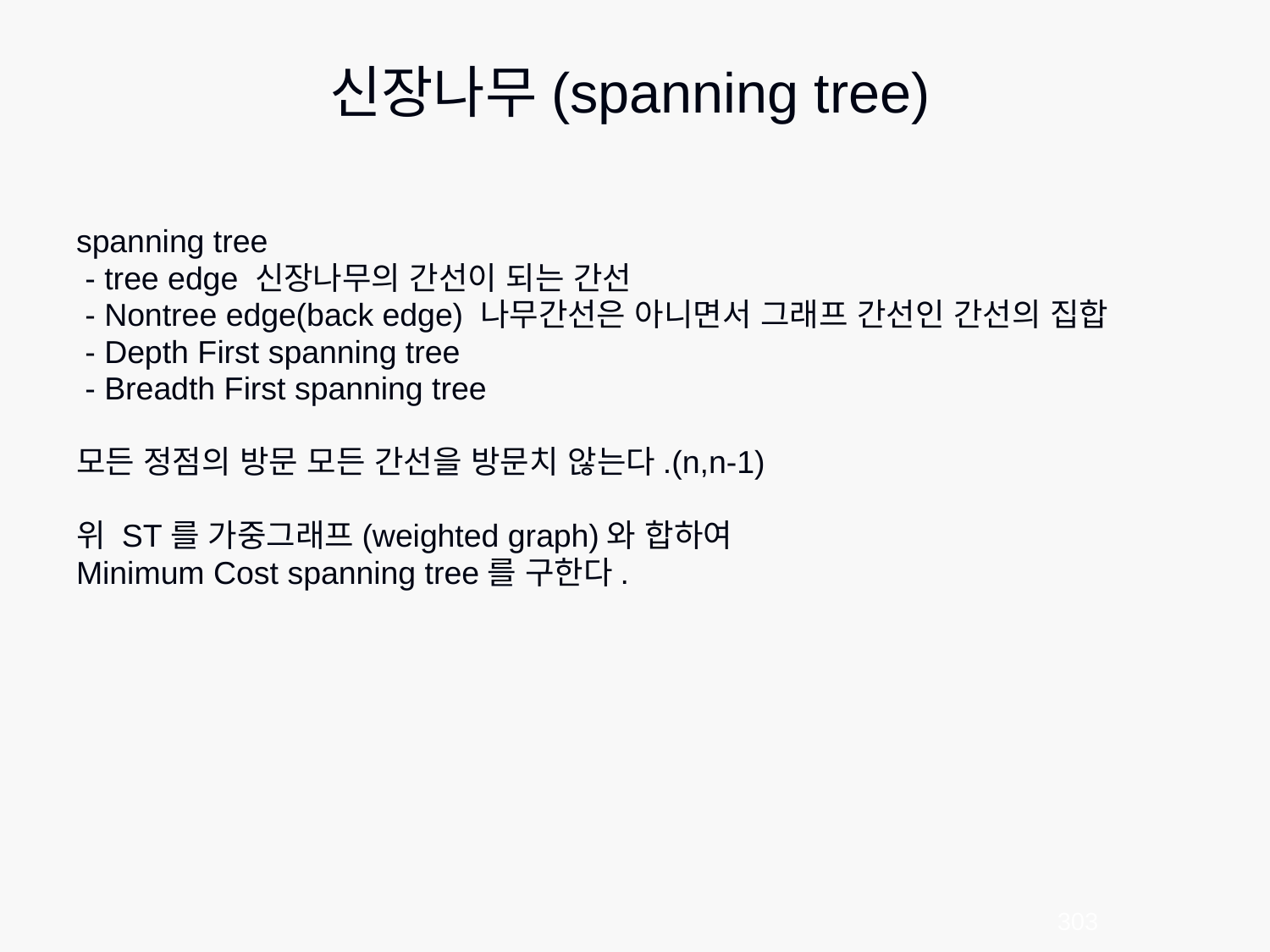

spanning tree
 - tree edge 신장나무의 간선이 되는 간선
 - Nontree edge(back edge) 나무간선은 아니면서 그래프 간선인 간선의 집합
 - Depth First spanning tree
 - Breadth First spanning tree

모든 정점의 방문 모든 간선을 방문치 않는다.(n,n-1)

위 ST를 가중그래프(weighted graph)와 합하여
Minimum Cost spanning tree를 구한다.
신장나무(spanning tree)
303